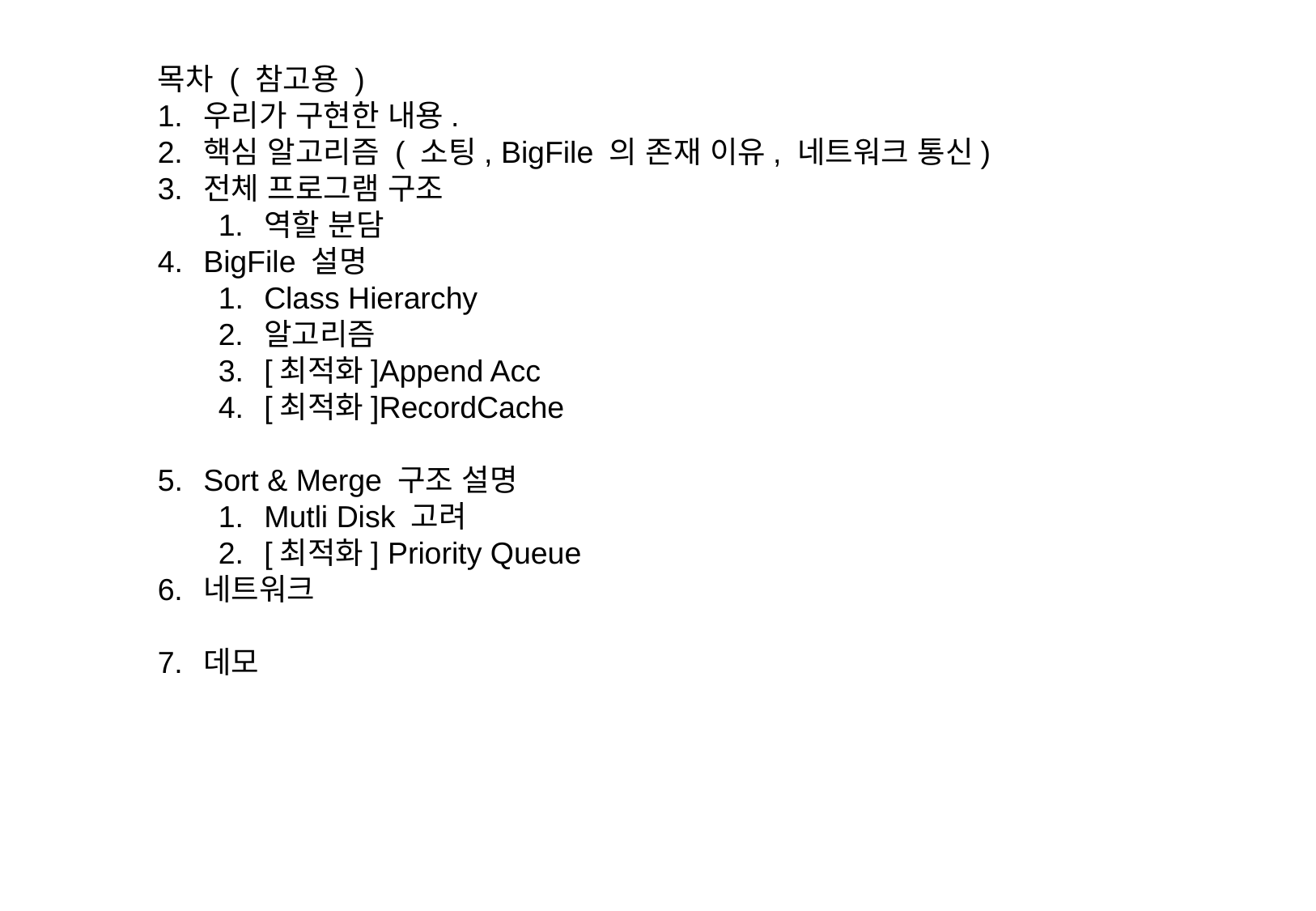

목차 ( 참고용 )
우리가 구현한 내용.
핵심 알고리즘 ( 소팅, BigFile 의 존재 이유, 네트워크 통신)
전체 프로그램 구조
역할 분담
BigFile 설명
Class Hierarchy
알고리즘
[최적화]Append Acc
[최적화]RecordCache

Sort & Merge 구조 설명
Mutli Disk 고려
[최적화] Priority Queue
네트워크

데모